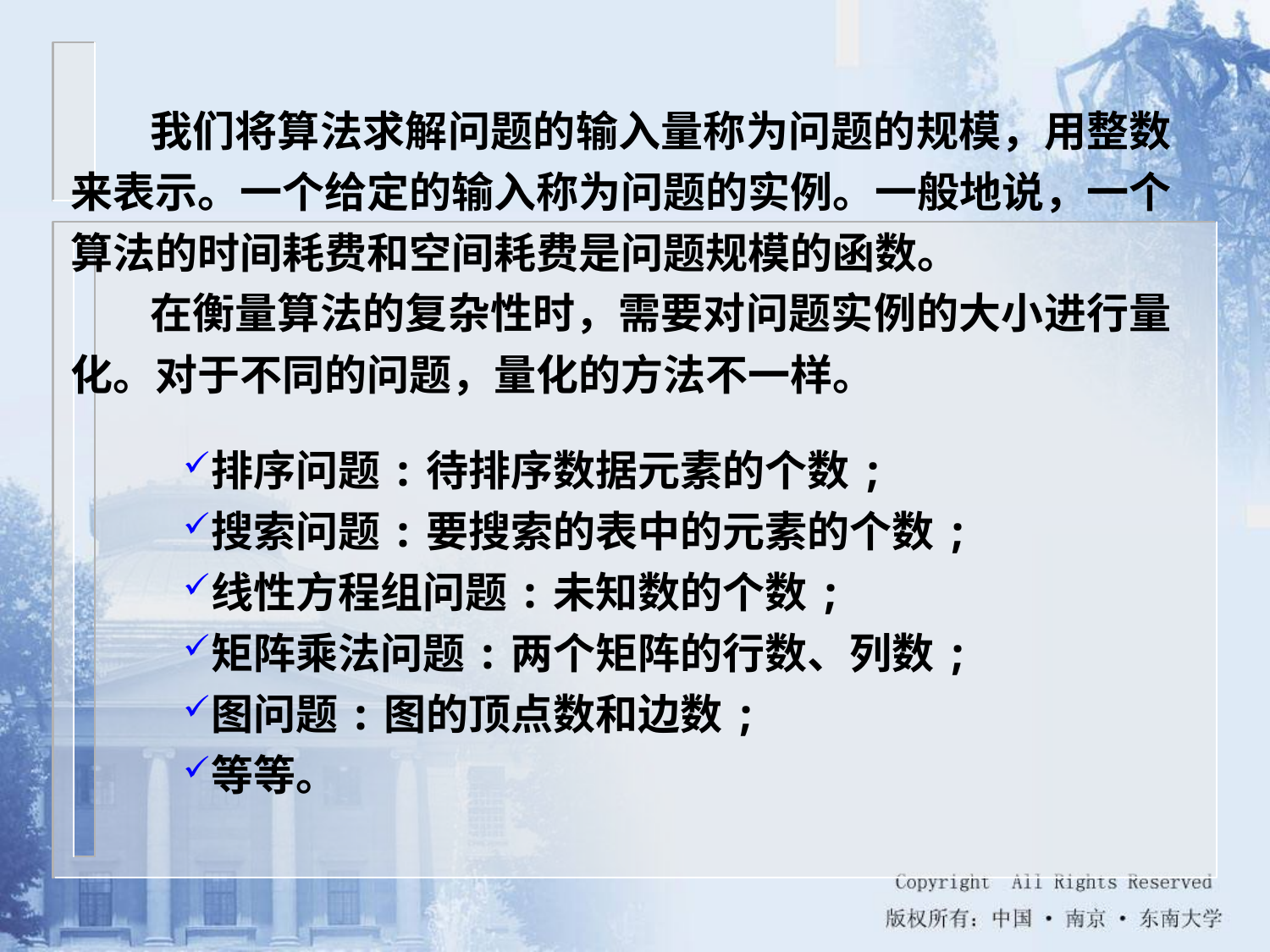

我们将算法求解问题的输入量称为问题的规模，用整数来表示。一个给定的输入称为问题的实例。一般地说，一个算法的时间耗费和空间耗费是问题规模的函数。
在衡量算法的复杂性时，需要对问题实例的大小进行量化。对于不同的问题，量化的方法不一样。
排序问题:待排序数据元素的个数;
搜索问题:要搜索的表中的元素的个数;
线性方程组问题:未知数的个数;
矩阵乘法问题:两个矩阵的行数、列数;
图问题:图的顶点数和边数;
等等。